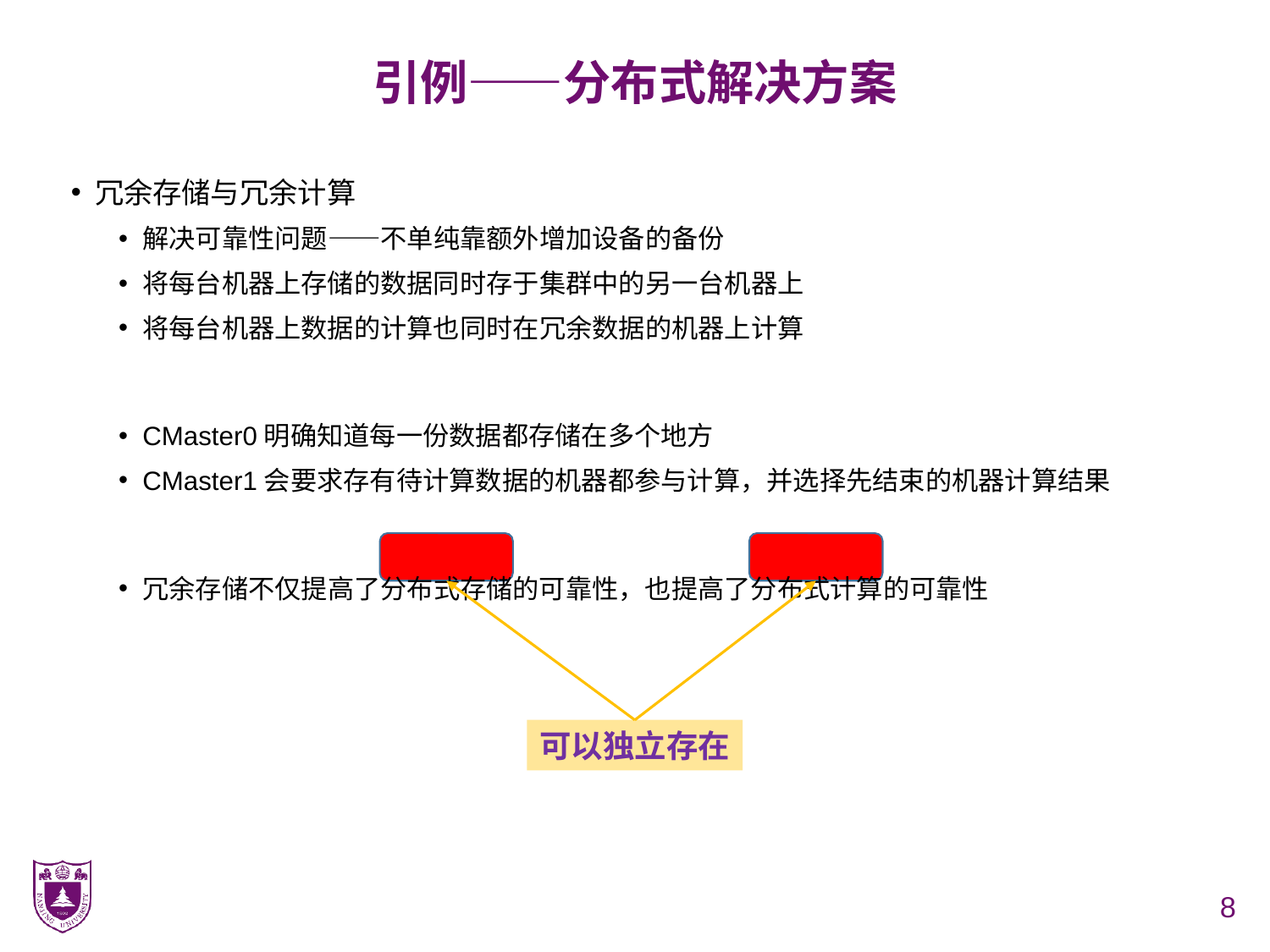

# 引例——分布式解决方案
冗余存储与冗余计算
解决可靠性问题——不单纯靠额外增加设备的备份
将每台机器上存储的数据同时存于集群中的另一台机器上
将每台机器上数据的计算也同时在冗余数据的机器上计算

CMaster0明确知道每一份数据都存储在多个地方
CMaster1会要求存有待计算数据的机器都参与计算，并选择先结束的机器计算结果

冗余存储不仅提高了分布式存储的可靠性，也提高了分布式计算的可靠性

可以独立存在
8